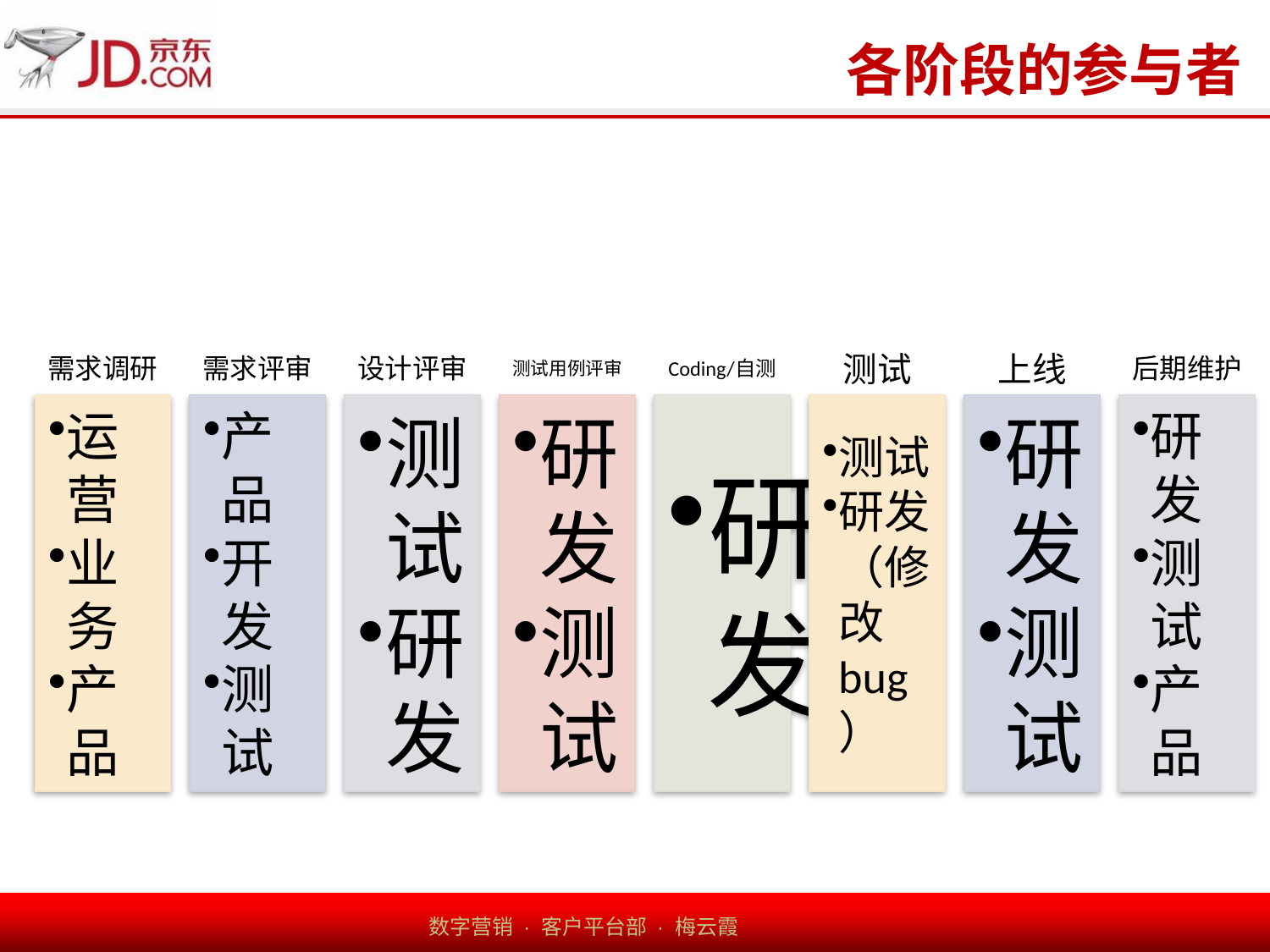

# 各阶段的参与者
需求调研
运营
业务
需求评审
产品
设计评审
测试
研发
产品
开发
测试
测试用例评审
Coding/自测
研发
测试
研发
测试
测试
上线
研发
研发
后期维护
测试
测试
产品